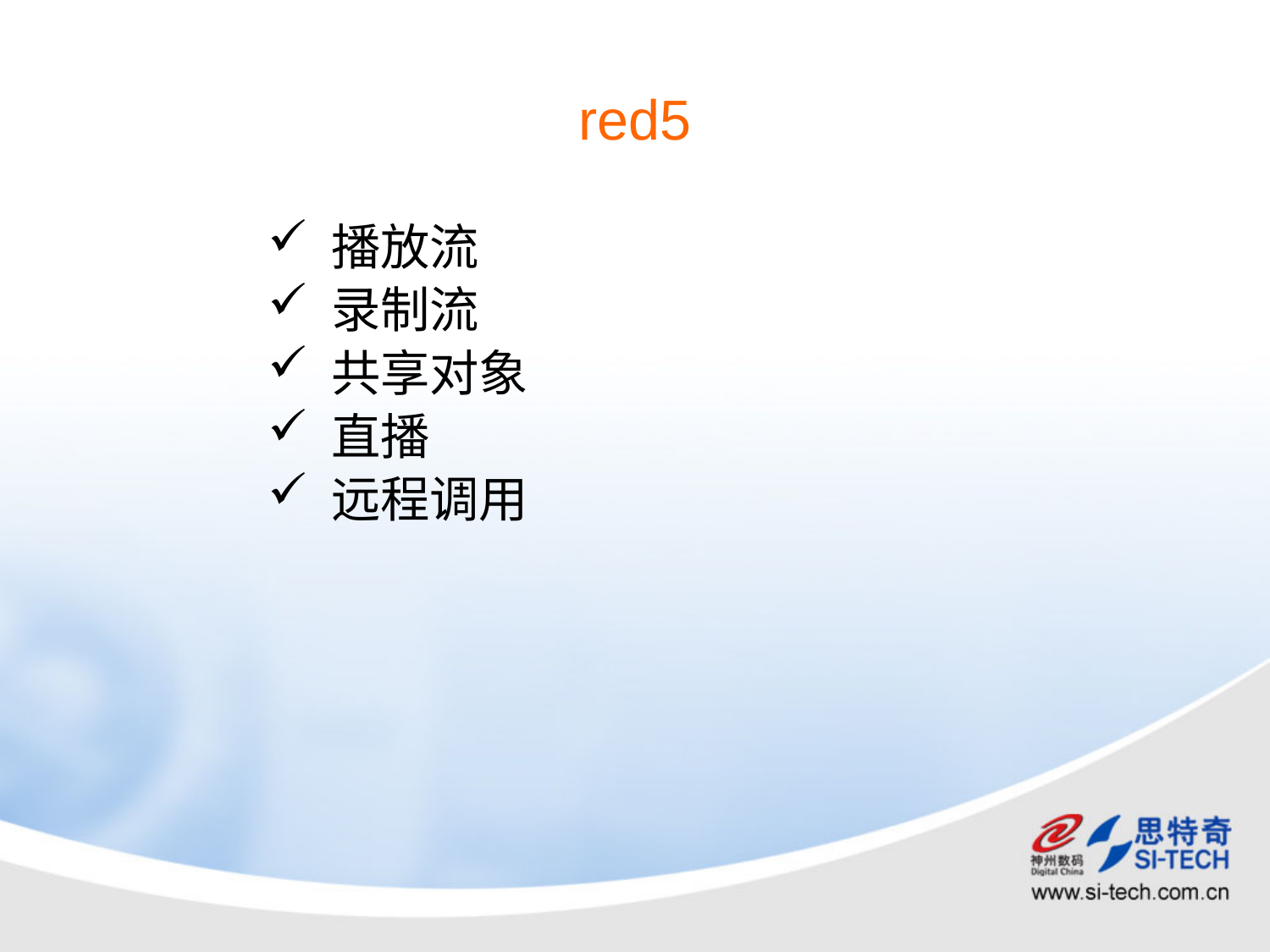

# red5
播放流
录制流
共享对象
直播
远程调用